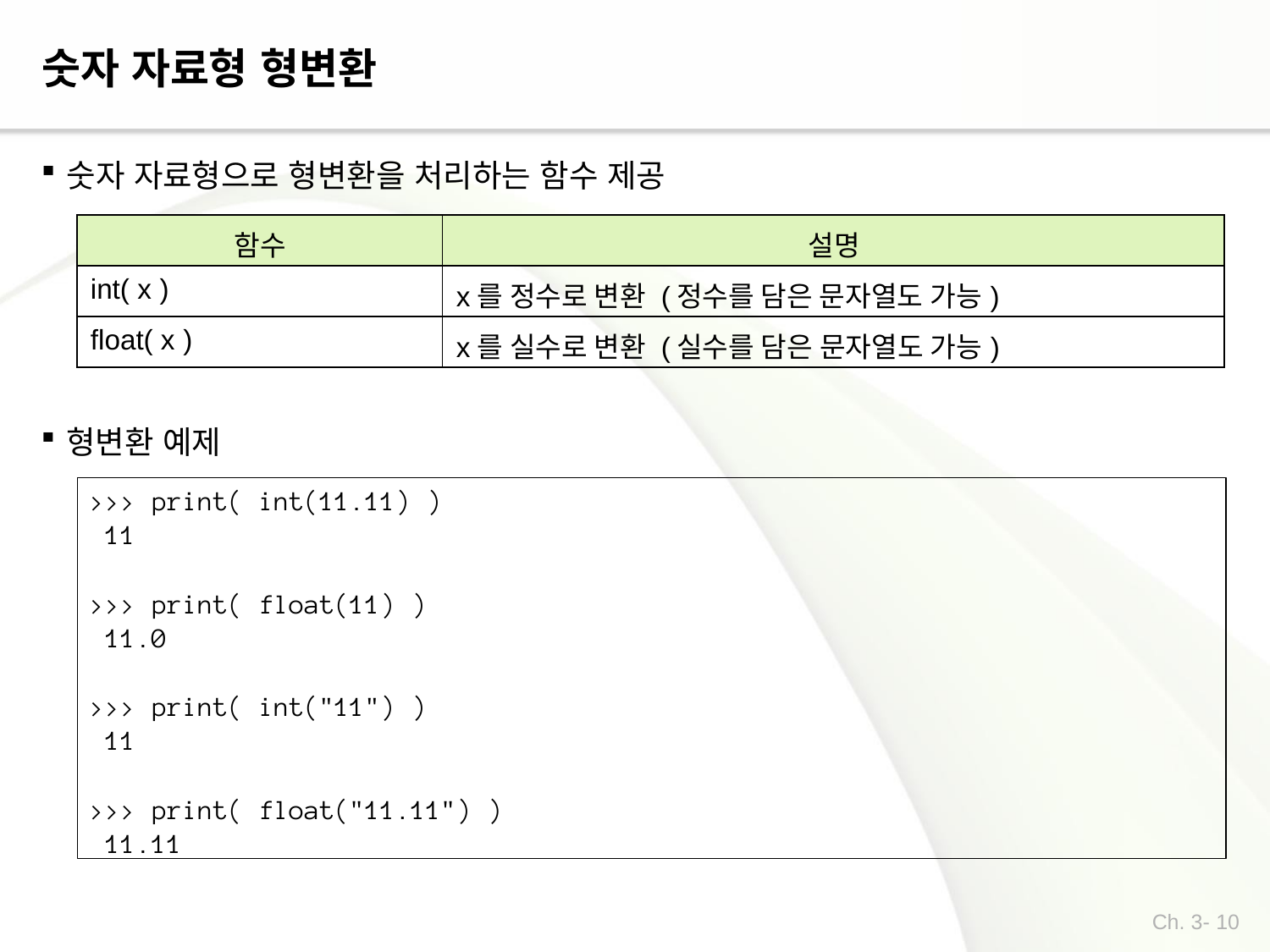

# 숫자 자료형 형변환
숫자 자료형으로 형변환을 처리하는 함수 제공
| 함수 | 설명 |
| --- | --- |
| int( x ) | x를 정수로 변환 (정수를 담은 문자열도 가능) |
| float( x ) | x를 실수로 변환 (실수를 담은 문자열도 가능) |
형변환 예제
>>> print( int(11.11) )  11

>>> print( float(11) )  11.0

>>> print( int("11") )  11

>>> print( float("11.11") )  11.11
Ch. 3- 10